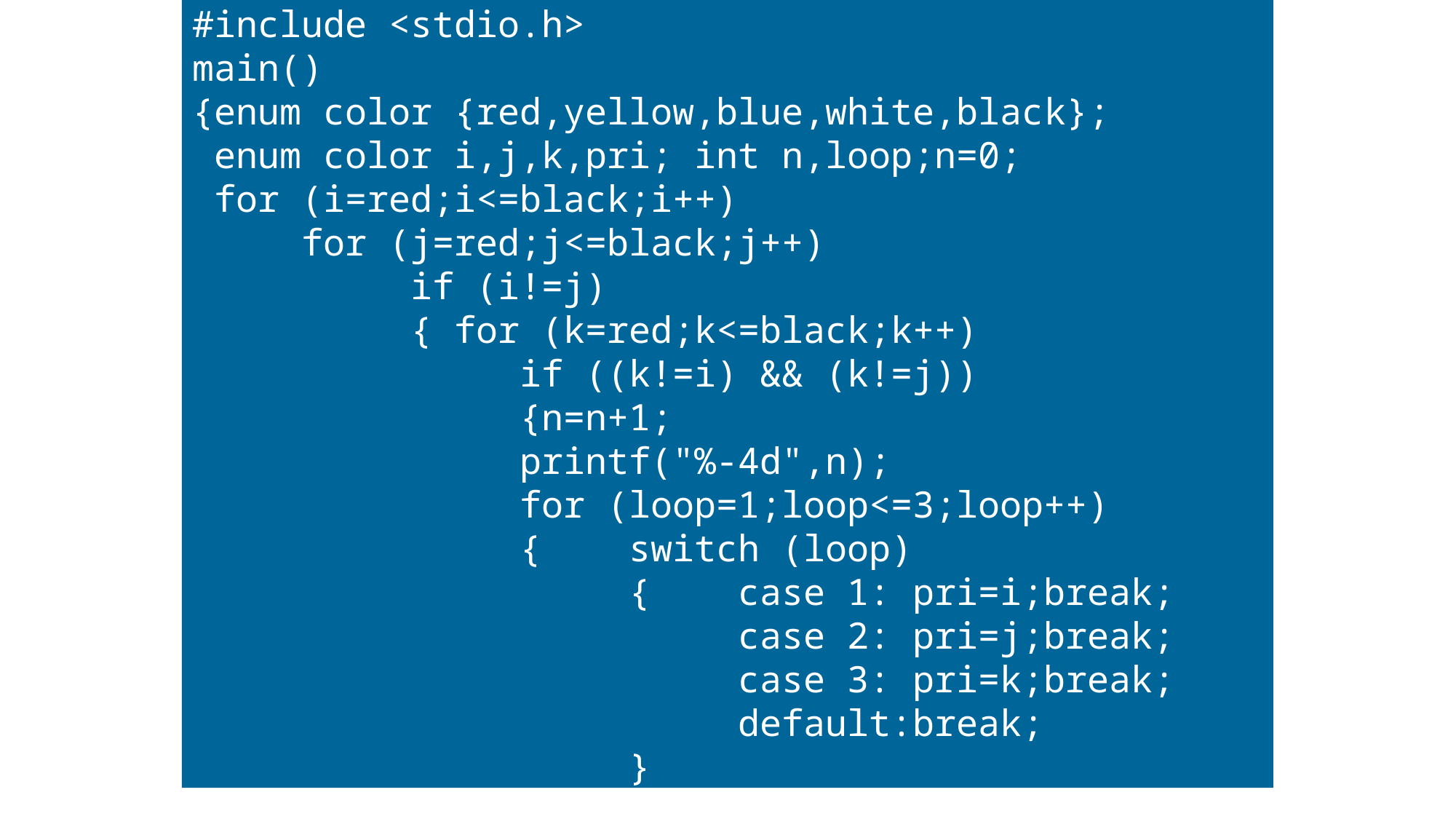

#include <stdio.h>
main()
{enum color {red,yellow,blue,white,black};
 enum color i,j,k,pri; int n,loop;n=0;
 for (i=red;i<=black;i++)
 	for (j=red;j<=black;j++)
		if (i!=j)
		{ for (k=red;k<=black;k++)
			if ((k!=i) && (k!=j))
			{n=n+1;
			printf("%-4d",n);
			for (loop=1;loop<=3;loop++)
			{	switch (loop)
				{	case 1: pri=i;break;
			 		case 2: pri=j;break;
			 		case 3: pri=k;break;
			 		default:break;
                   	}
§13.9 枚举类型